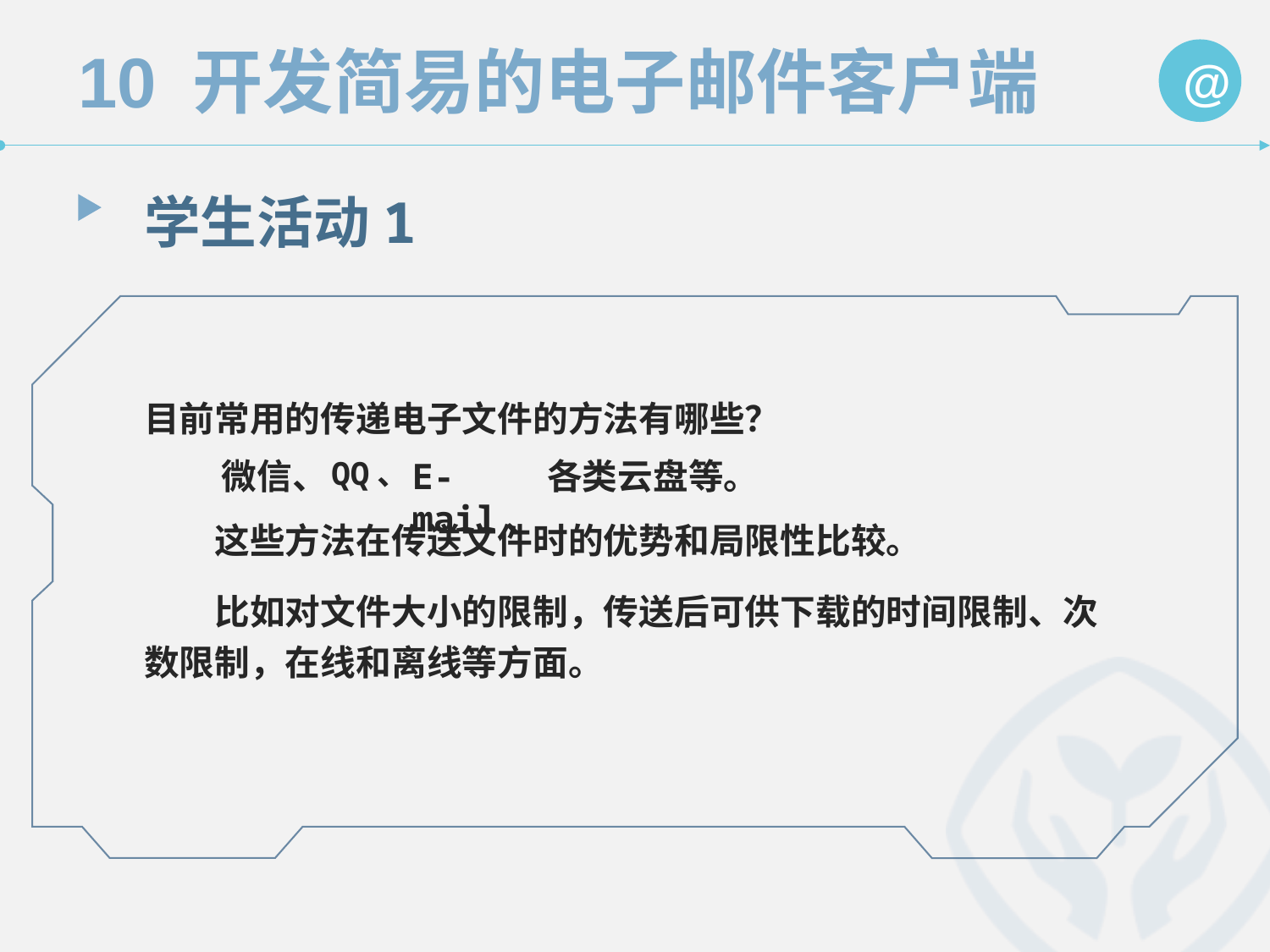

学生活动1

目前常用的传递电子文件的方法有哪些？
微信、
QQ、
E-mail、
各类云盘等。
　　这些方法在传送文件时的优势和局限性比较。
　　比如对文件大小的限制，传送后可供下载的时间限制、次数限制，在线和离线等方面。